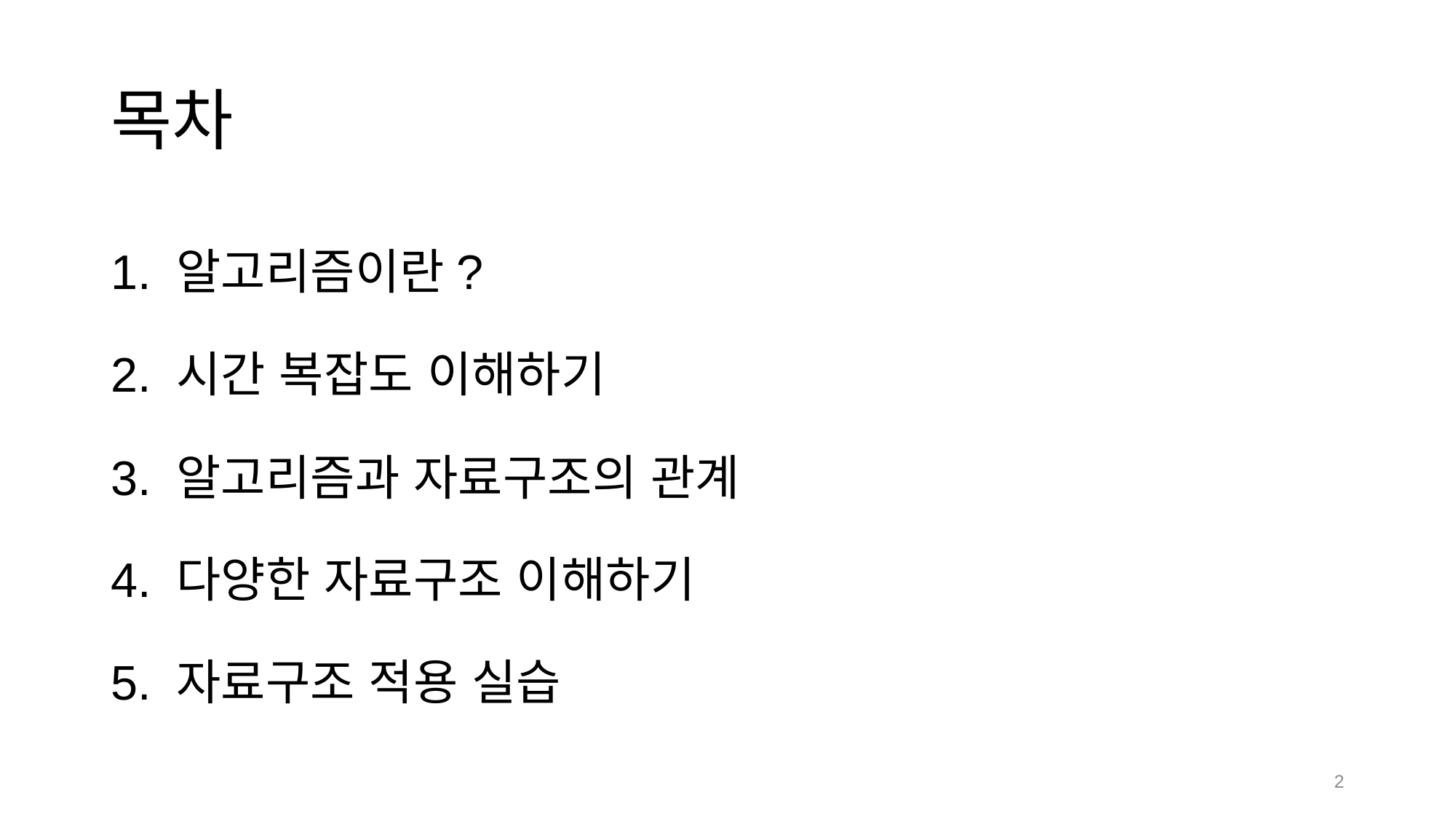

# 목차
1. 알고리즘이란?
2. 시간 복잡도 이해하기
3. 알고리즘과 자료구조의 관계
4. 다양한 자료구조 이해하기
5. 자료구조 적용 실습
2